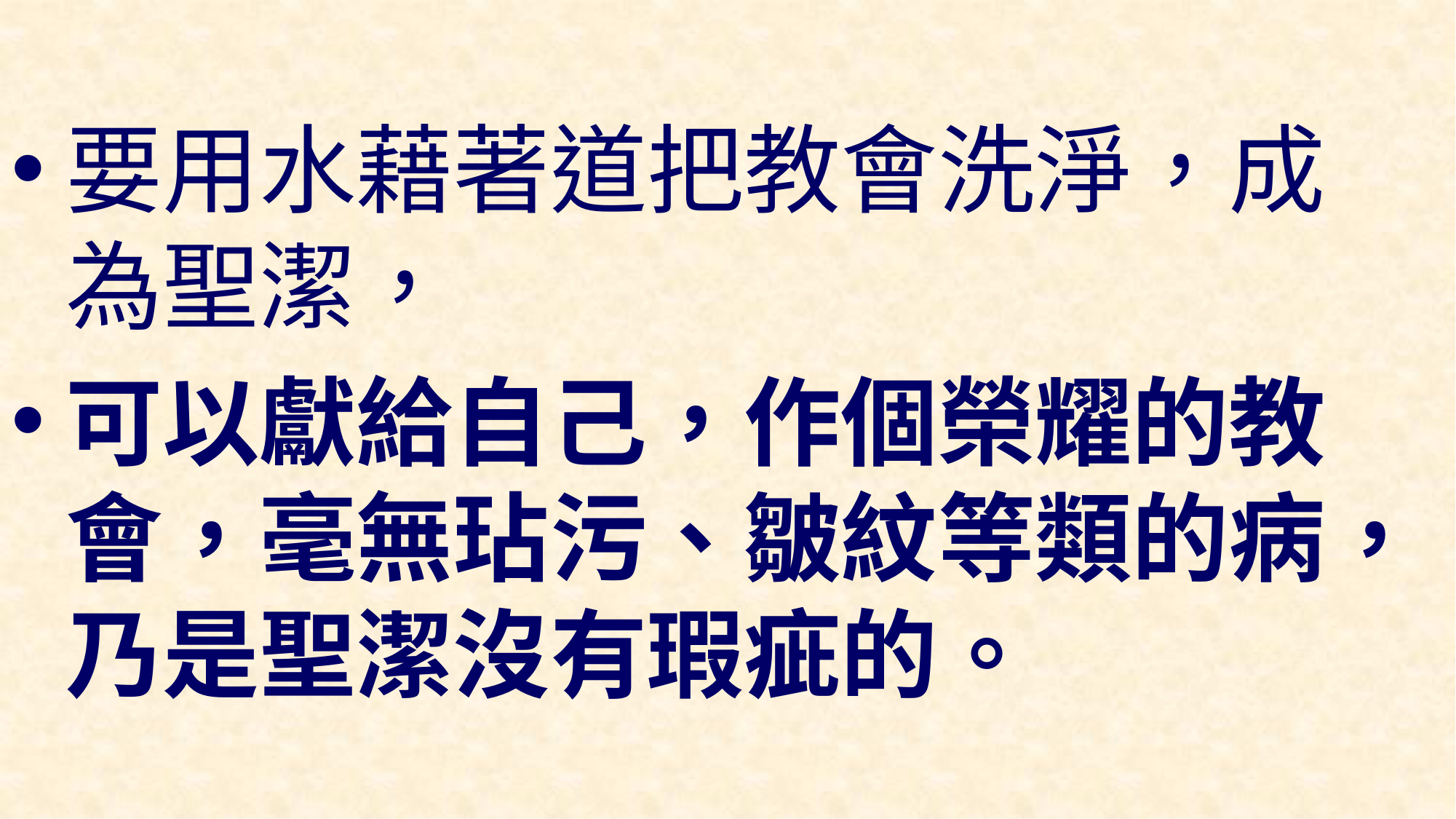

要用水藉著道把教會洗淨，成為聖潔，
可以獻給自己，作個榮耀的教會，毫無玷污、皺紋等類的病，乃是聖潔沒有瑕疵的。